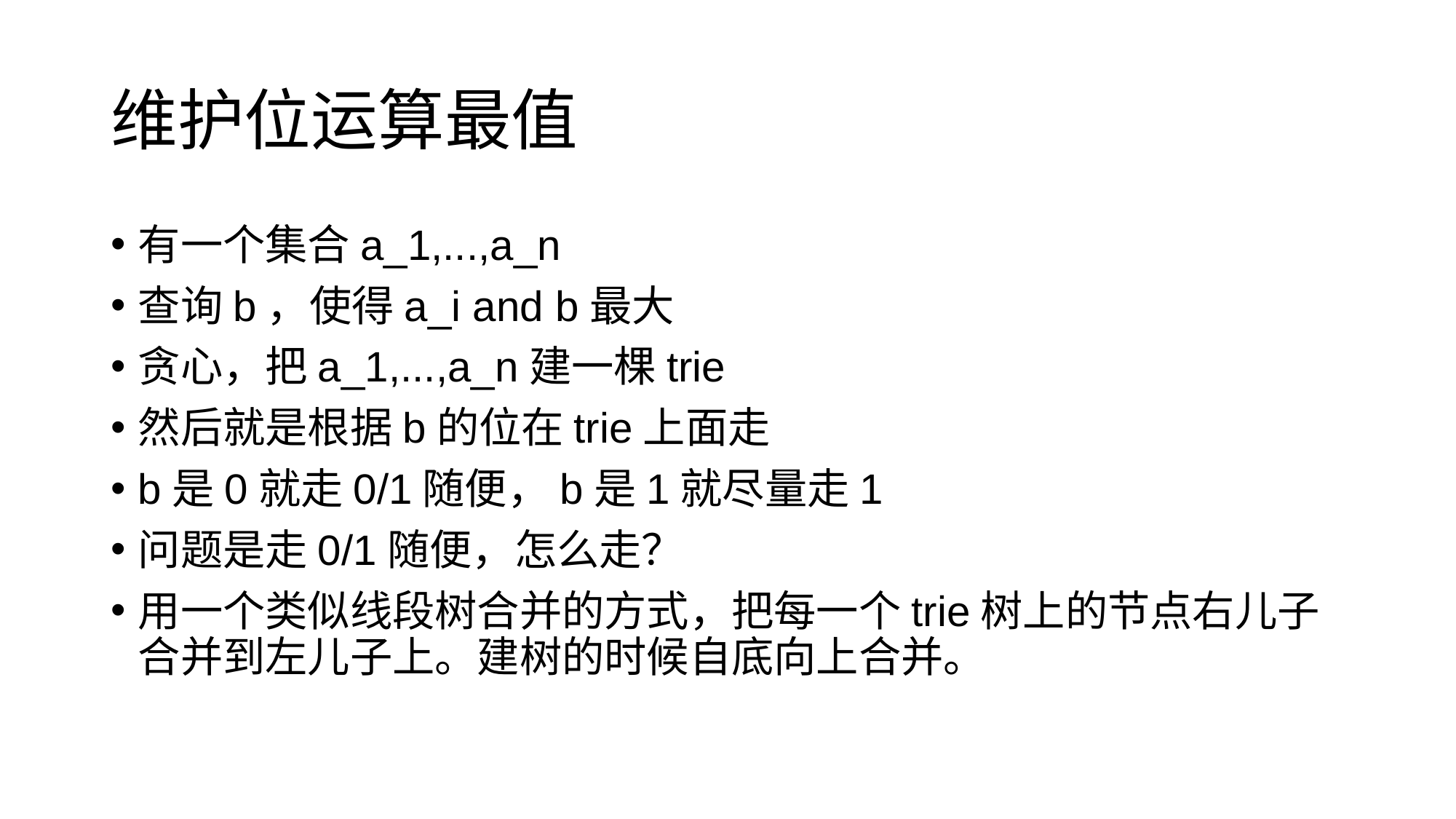

# 维护位运算最值
有一个集合a_1,...,a_n
查询b，使得a_i and b最大
贪心，把a_1,...,a_n建一棵trie
然后就是根据b的位在trie上面走
b是0就走0/1随便，b是1就尽量走1
问题是走0/1随便，怎么走？
用一个类似线段树合并的方式，把每一个trie树上的节点右儿子合并到左儿子上。建树的时候自底向上合并。